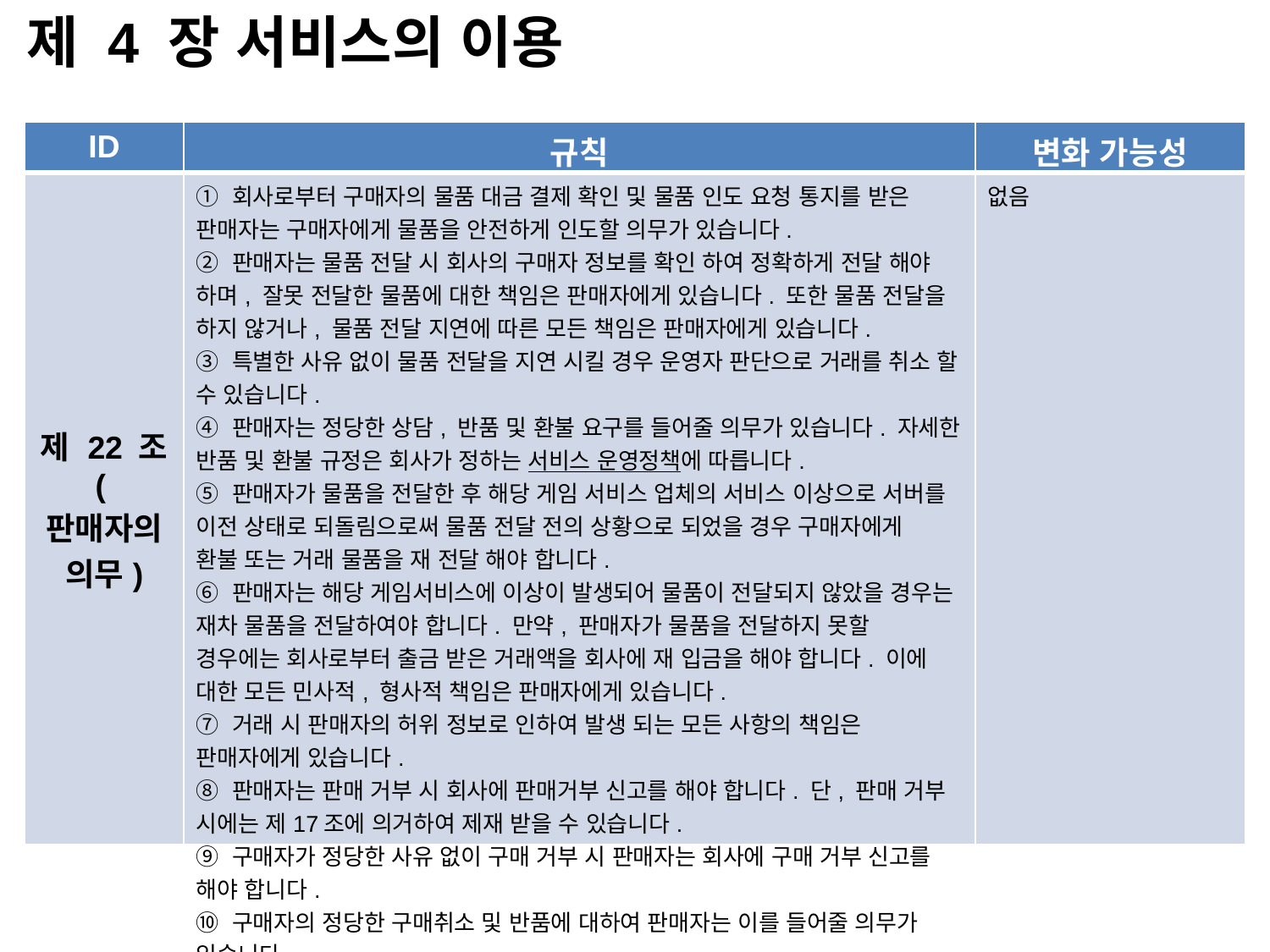

제 4 장 서비스의 이용
| ID | 규칙 | 변화 가능성 |
| --- | --- | --- |
| 제 22 조 (판매자의 의무) | ① 회사로부터 구매자의 물품 대금 결제 확인 및 물품 인도 요청 통지를 받은 판매자는 구매자에게 물품을 안전하게 인도할 의무가 있습니다. ② 판매자는 물품 전달 시 회사의 구매자 정보를 확인 하여 정확하게 전달 해야 하며, 잘못 전달한 물품에 대한 책임은 판매자에게 있습니다. 또한 물품 전달을 하지 않거나, 물품 전달 지연에 따른 모든 책임은 판매자에게 있습니다. ③ 특별한 사유 없이 물품 전달을 지연 시킬 경우 운영자 판단으로 거래를 취소 할 수 있습니다. ④ 판매자는 정당한 상담, 반품 및 환불 요구를 들어줄 의무가 있습니다. 자세한 반품 및 환불 규정은 회사가 정하는 서비스 운영정책에 따릅니다. ⑤ 판매자가 물품을 전달한 후 해당 게임 서비스 업체의 서비스 이상으로 서버를 이전 상태로 되돌림으로써 물품 전달 전의 상황으로 되었을 경우 구매자에게 환불 또는 거래 물품을 재 전달 해야 합니다. ⑥ 판매자는 해당 게임서비스에 이상이 발생되어 물품이 전달되지 않았을 경우는 재차 물품을 전달하여야 합니다. 만약, 판매자가 물품을 전달하지 못할 경우에는 회사로부터 출금 받은 거래액을 회사에 재 입금을 해야 합니다. 이에 대한 모든 민사적, 형사적 책임은 판매자에게 있습니다. ⑦ 거래 시 판매자의 허위 정보로 인하여 발생 되는 모든 사항의 책임은 판매자에게 있습니다. ⑧ 판매자는 판매 거부 시 회사에 판매거부 신고를 해야 합니다. 단, 판매 거부 시에는 제17조에 의거하여 제재 받을 수 있습니다. ⑨ 구매자가 정당한 사유 없이 구매 거부 시 판매자는 회사에 구매 거부 신고를 해야 합니다. ⑩ 구매자의 정당한 구매취소 및 반품에 대하여 판매자는 이를 들어줄 의무가 있습니다. | 없음 |